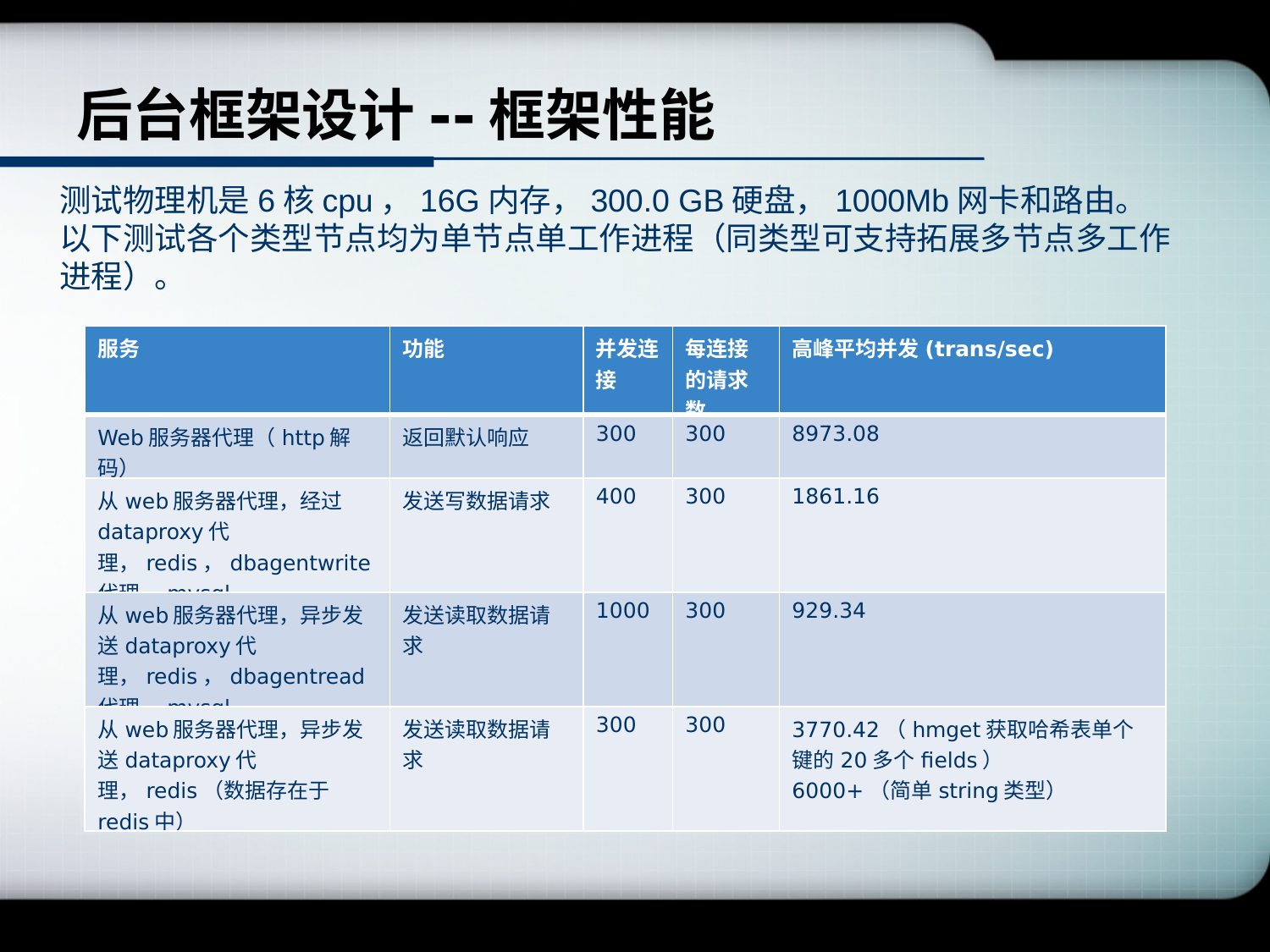

# 后台框架设计--框架性能
测试物理机是6核cpu，16G内存，300.0 GB硬盘，1000Mb网卡和路由。
以下测试各个类型节点均为单节点单工作进程（同类型可支持拓展多节点多工作进程）。
| 服务 | 功能 | 并发连接 | 每连接的请求数 | 高峰平均并发(trans/sec) |
| --- | --- | --- | --- | --- |
| Web服务器代理（http解码） | 返回默认响应 | 300 | 300 | 8973.08 |
| 从web服务器代理，经过dataproxy代理，redis，dbagentwrite代理，mysql | 发送写数据请求 | 400 | 300 | 1861.16 |
| 从web服务器代理，异步发送dataproxy代理，redis，dbagentread代理，mysql | 发送读取数据请求 | 1000 | 300 | 929.34 |
| 从web服务器代理，异步发送dataproxy代理，redis（数据存在于redis中） | 发送读取数据请求 | 300 | 300 | 3770.42（hmget获取哈希表单个键的20多个fields） 6000+（简单string类型） |